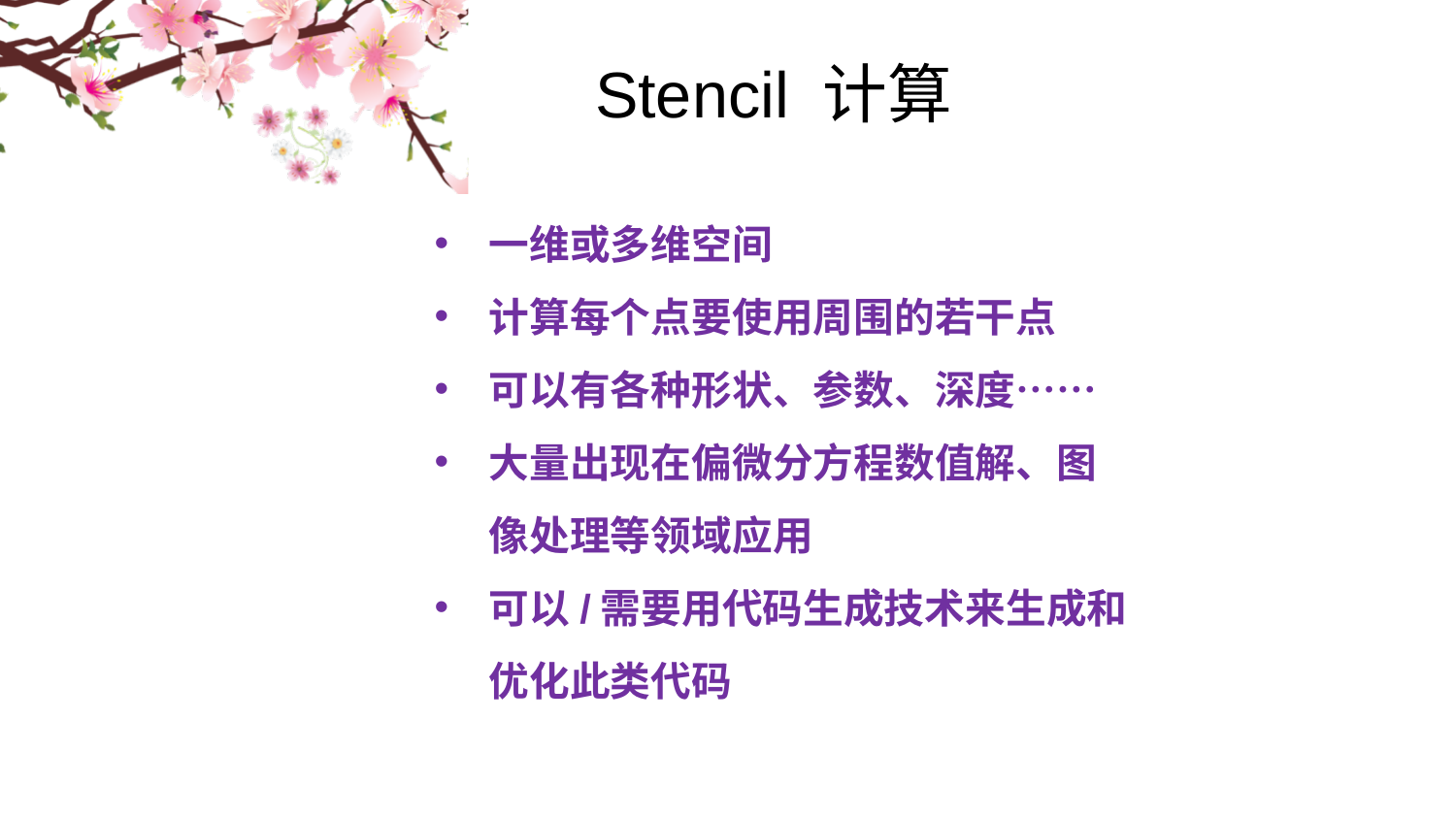

# Stencil 计算
一维或多维空间
计算每个点要使用周围的若干点
可以有各种形状、参数、深度……
大量出现在偏微分方程数值解、图像处理等领域应用
可以/需要用代码生成技术来生成和优化此类代码